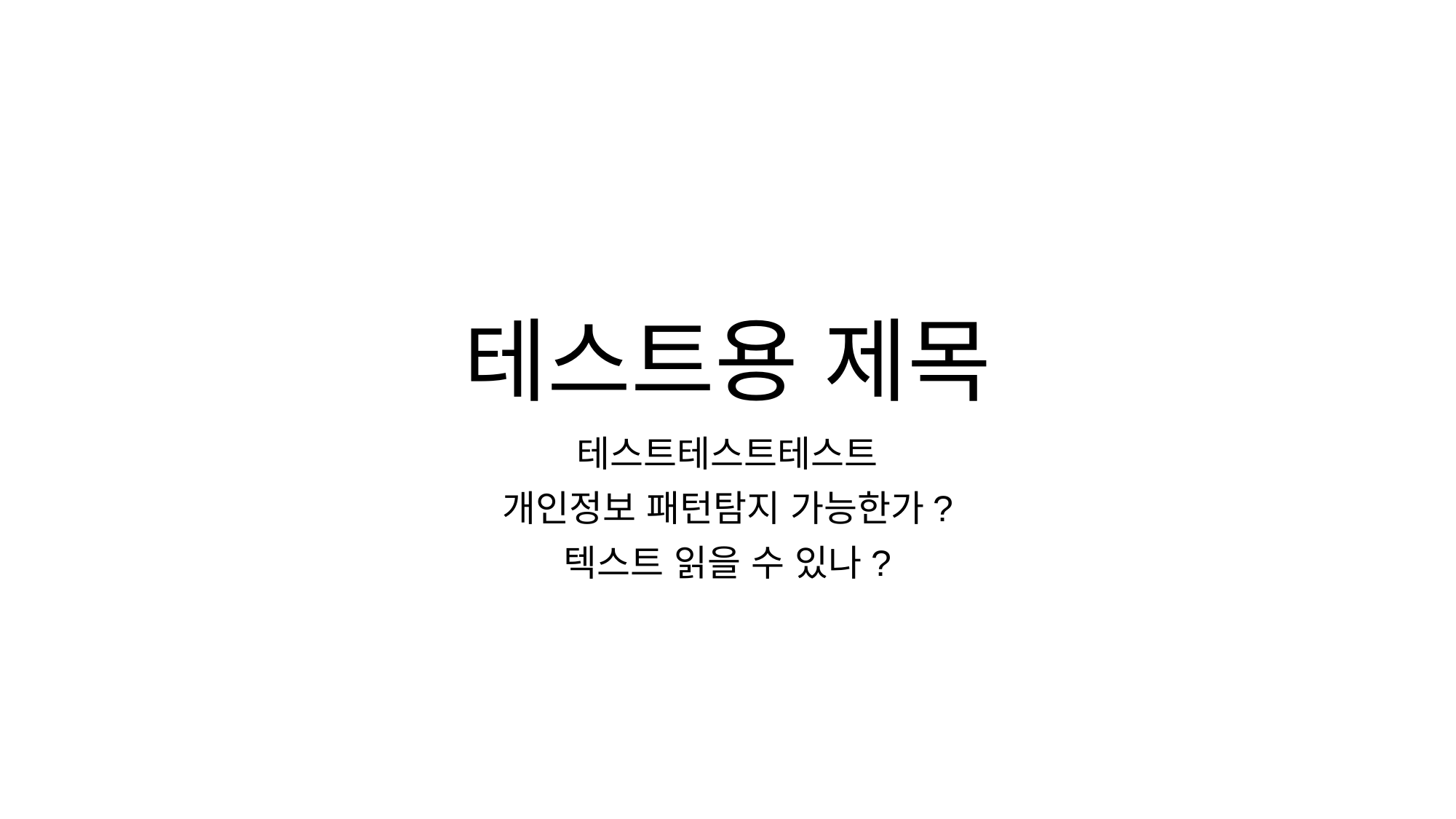

# 테스트용 제목
테스트테스트테스트
개인정보 패턴탐지 가능한가?
텍스트 읽을 수 있나?